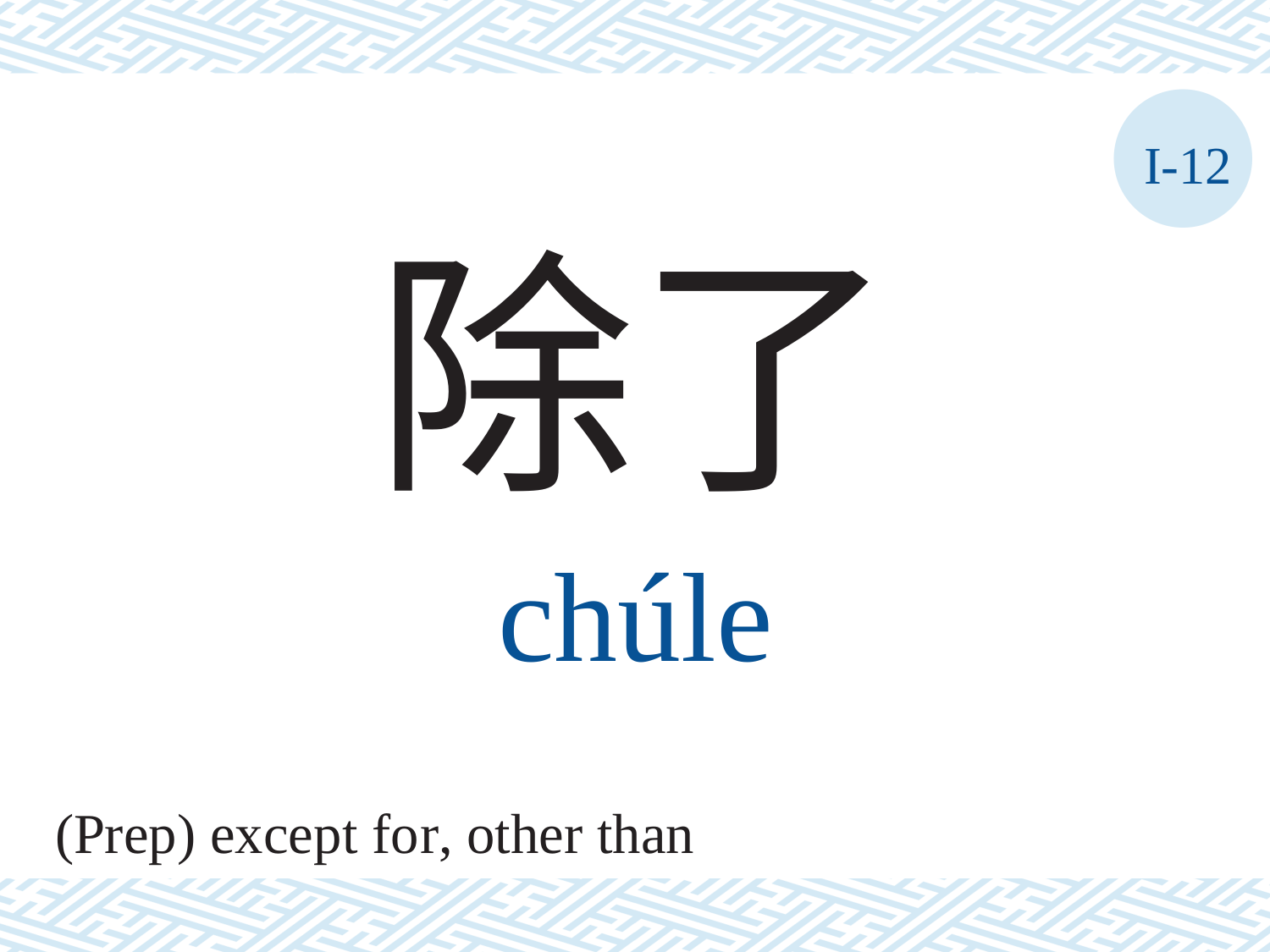

I-12
除了
chúle
(Prep) except for, other than